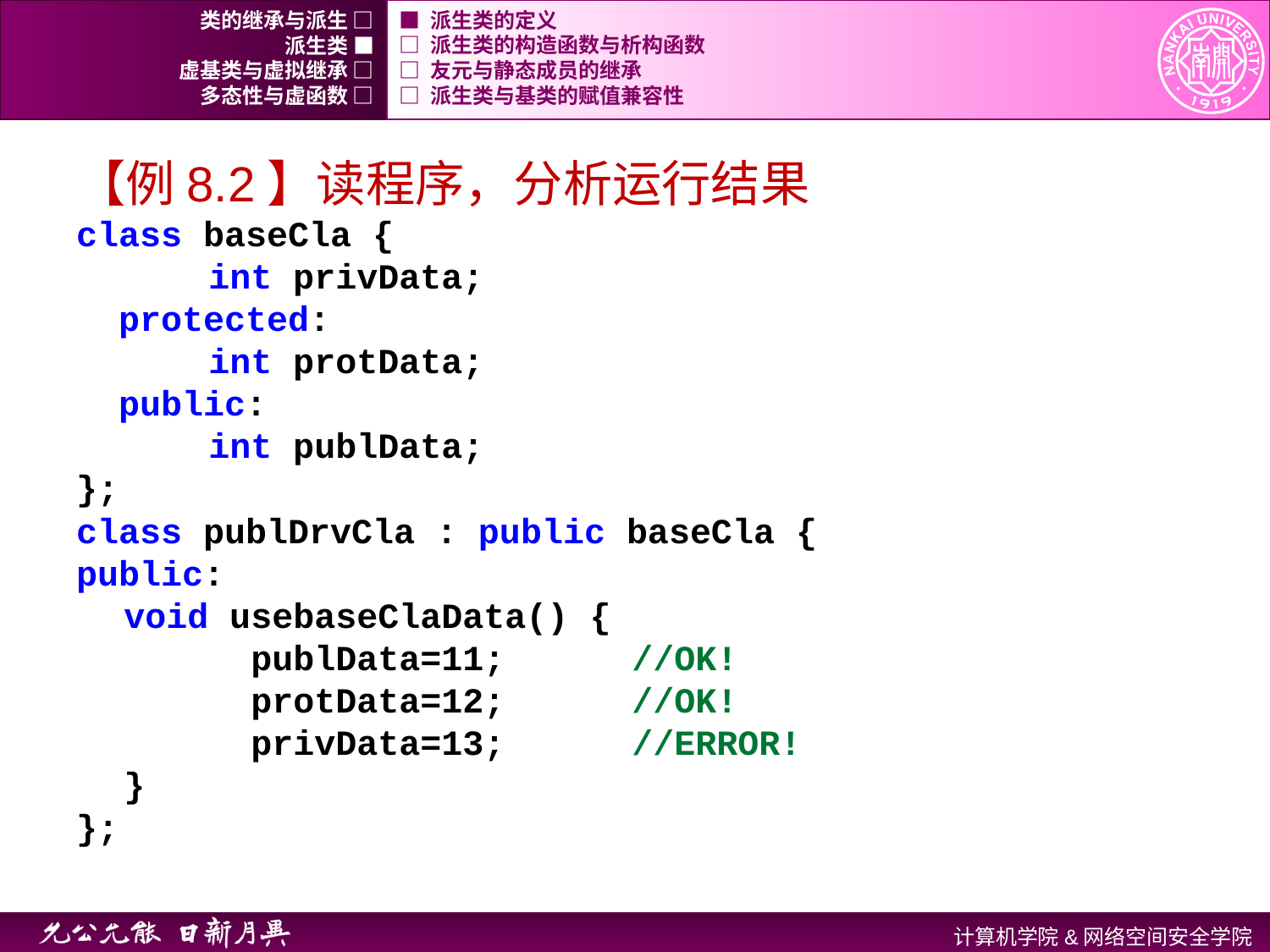

类的继承与派生 □
■ 派生类的定义
派生类 ■
□ 派生类的构造函数与析构函数
虚基类与虚拟继承 □
□ 友元与静态成员的继承
多态性与虚函数 □
□ 派生类与基类的赋值兼容性
【例8.2】读程序，分析运行结果
class baseCla {
	    int privData;
  protected:
	    int protData;
  public:
	    int publData;
};
class publDrvCla : public baseCla {
public:
	void usebaseClaData() {
		publData=11;    	//OK!
		protData=12;   	//OK!
		privData=13;   	//ERROR!
	}
};